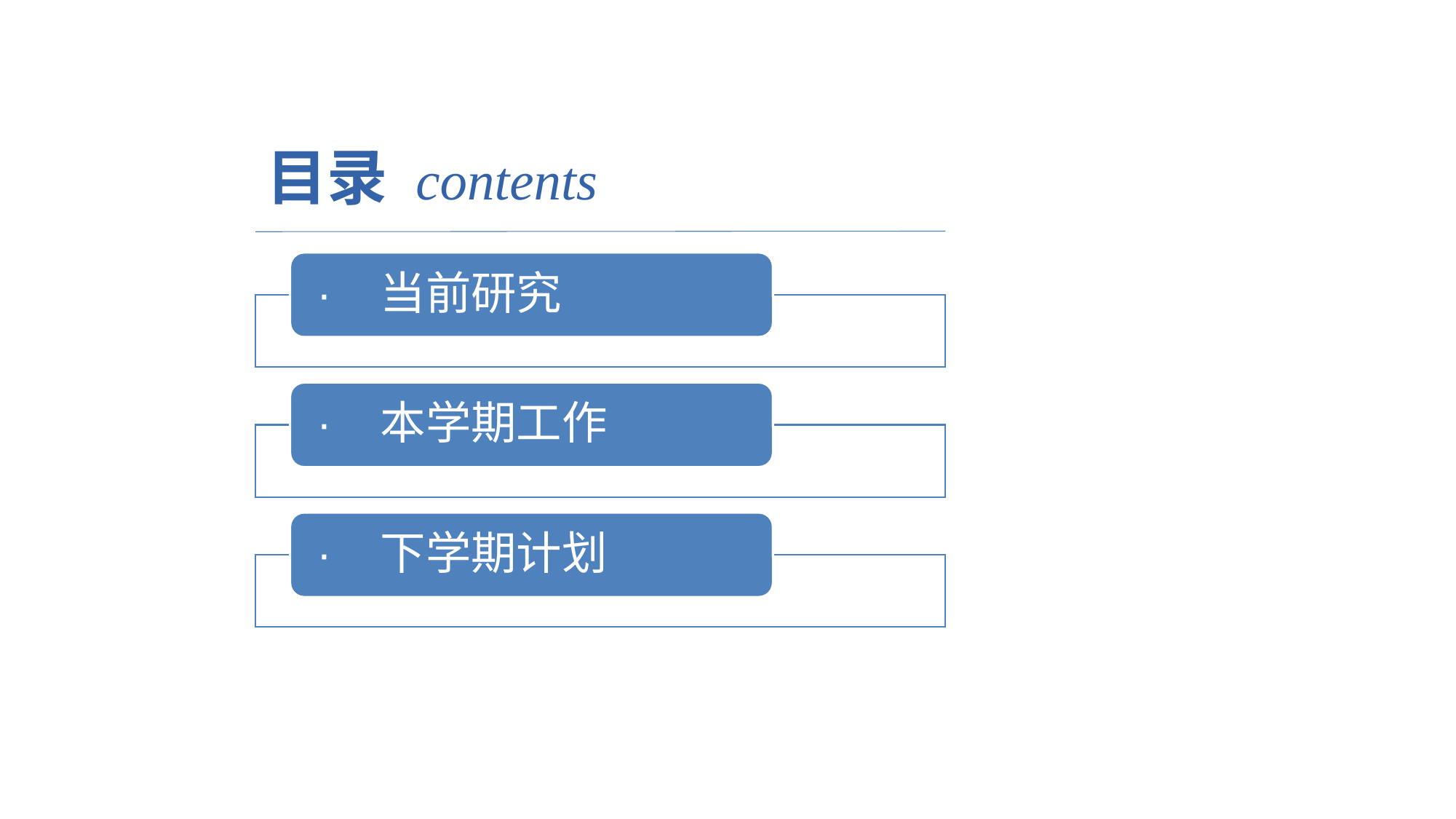

目录 contents
·   当前研究
·   本学期工作
·   下学期计划